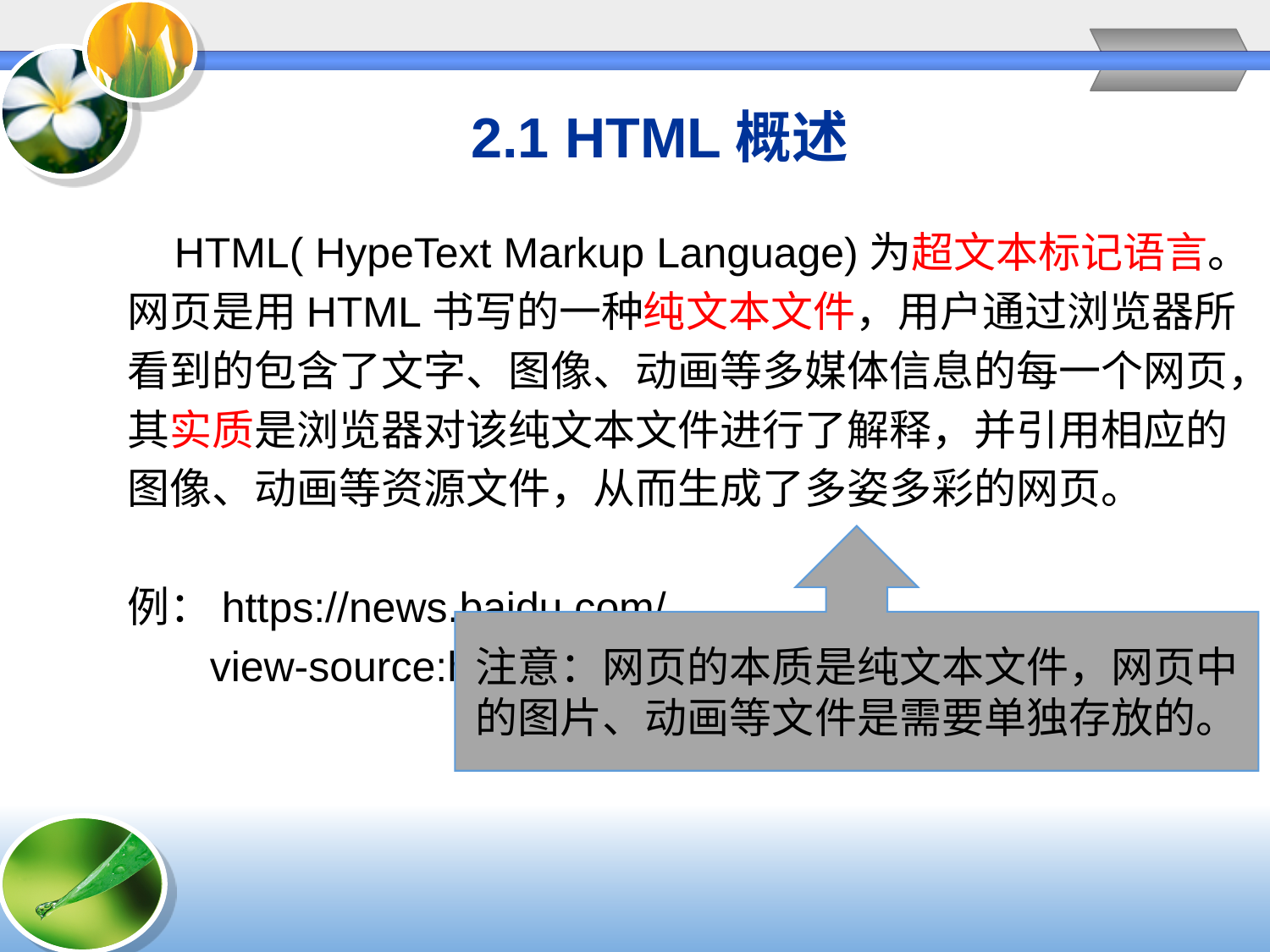

# 2.1 HTML概述
    HTML( HypeText Markup Language)为超文本标记语言。
网页是用HTML书写的一种纯文本文件，用户通过浏览器所
看到的包含了文字、图像、动画等多媒体信息的每一个网页，
其实质是浏览器对该纯文本文件进行了解释，并引用相应的
图像、动画等资源文件，从而生成了多姿多彩的网页。

例：https://news.baidu.com/
       view-source:https://news.baidu.com/
注意：网页的本质是纯文本文件，网页中的图片、动画等文件是需要单独存放的。